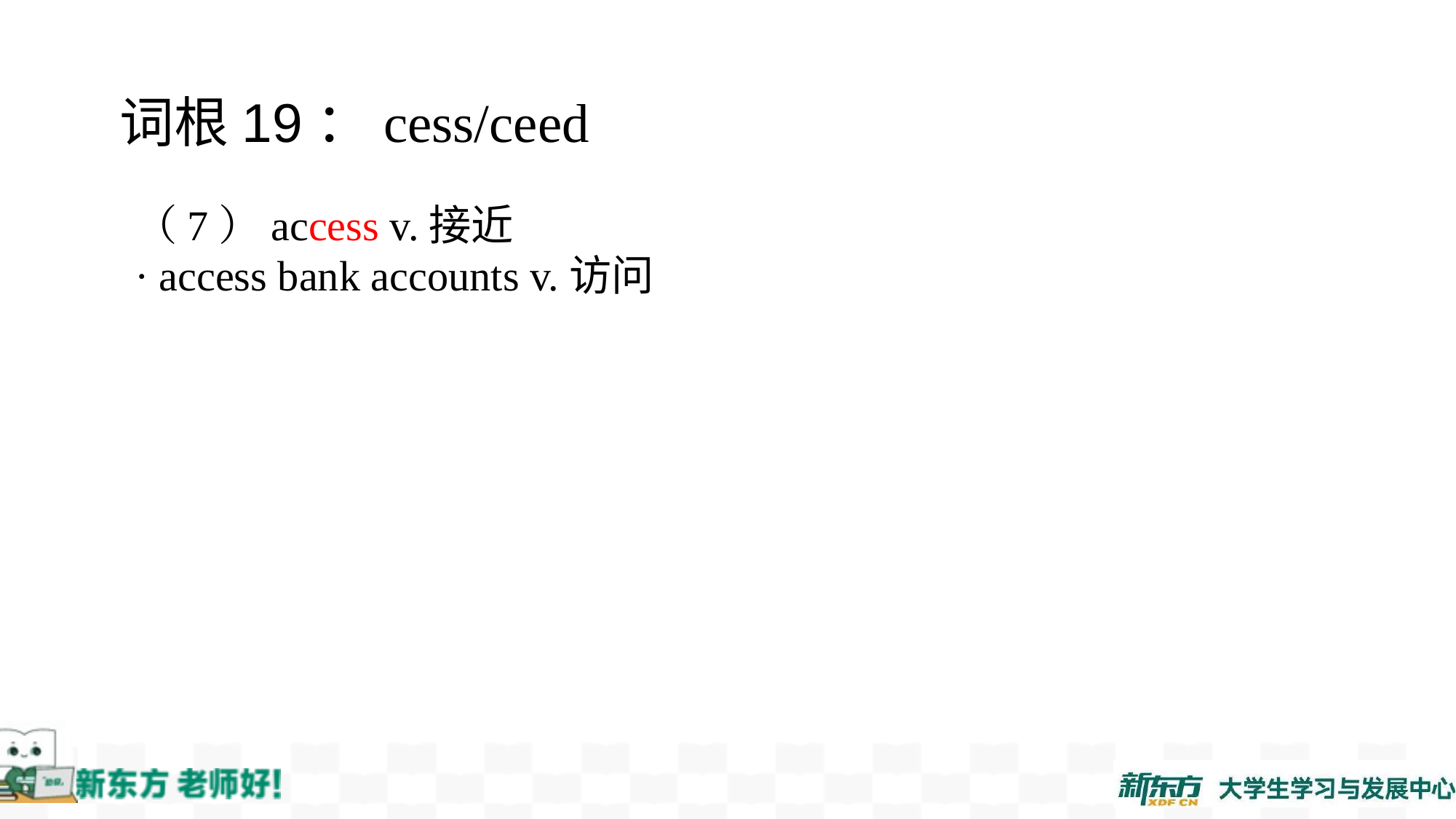

词根19：cess/ceed
（7）access v.接近
· access bank accounts v.访问